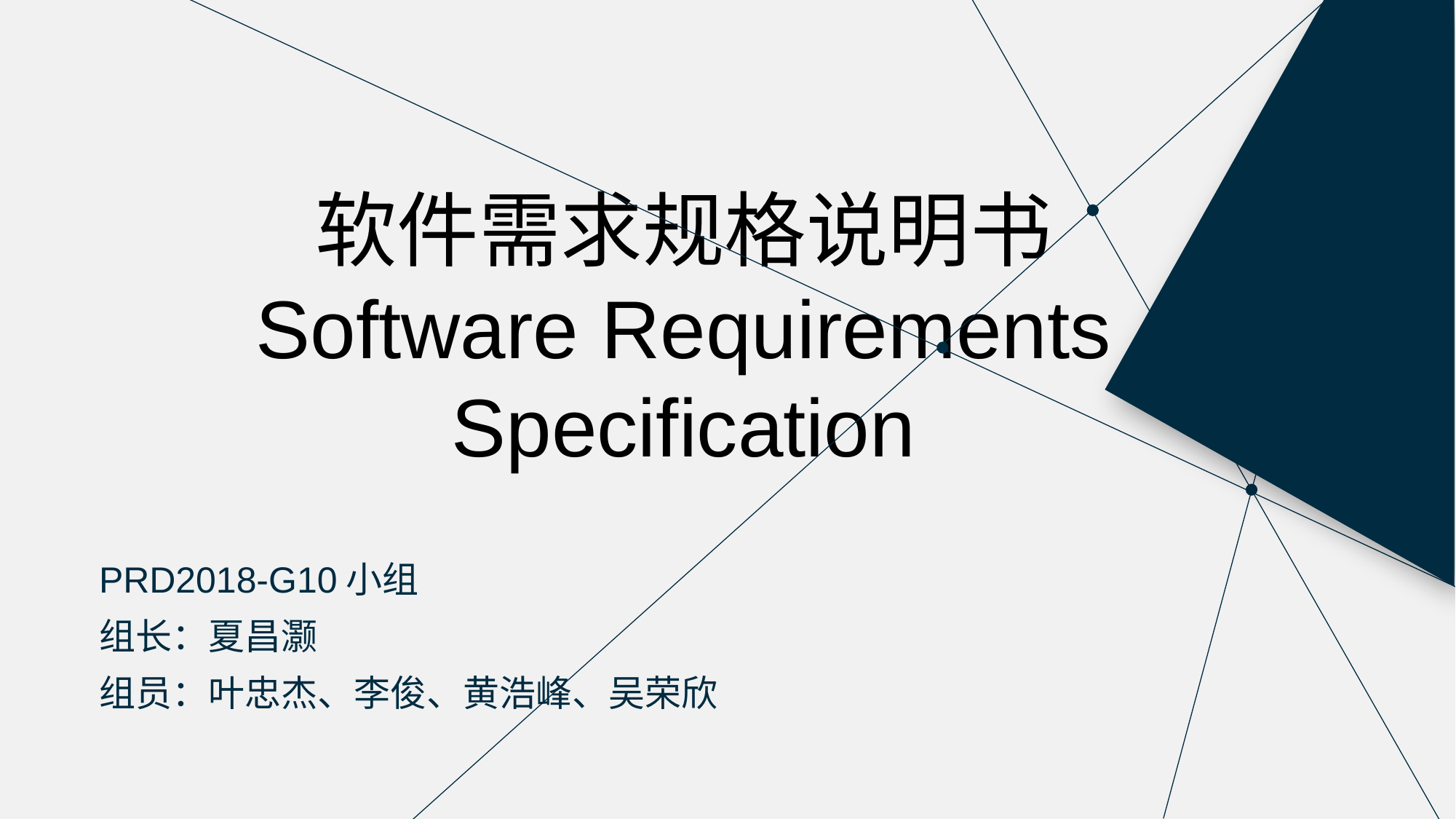

软件需求规格说明书
Software Requirements Specification

PRD2018-G10小组
组长：夏昌灏
组员：叶忠杰、李俊、黄浩峰、吴荣欣
Fresh business general template
Applicable to enterprise introduction, summary report, sales marketing, chart data